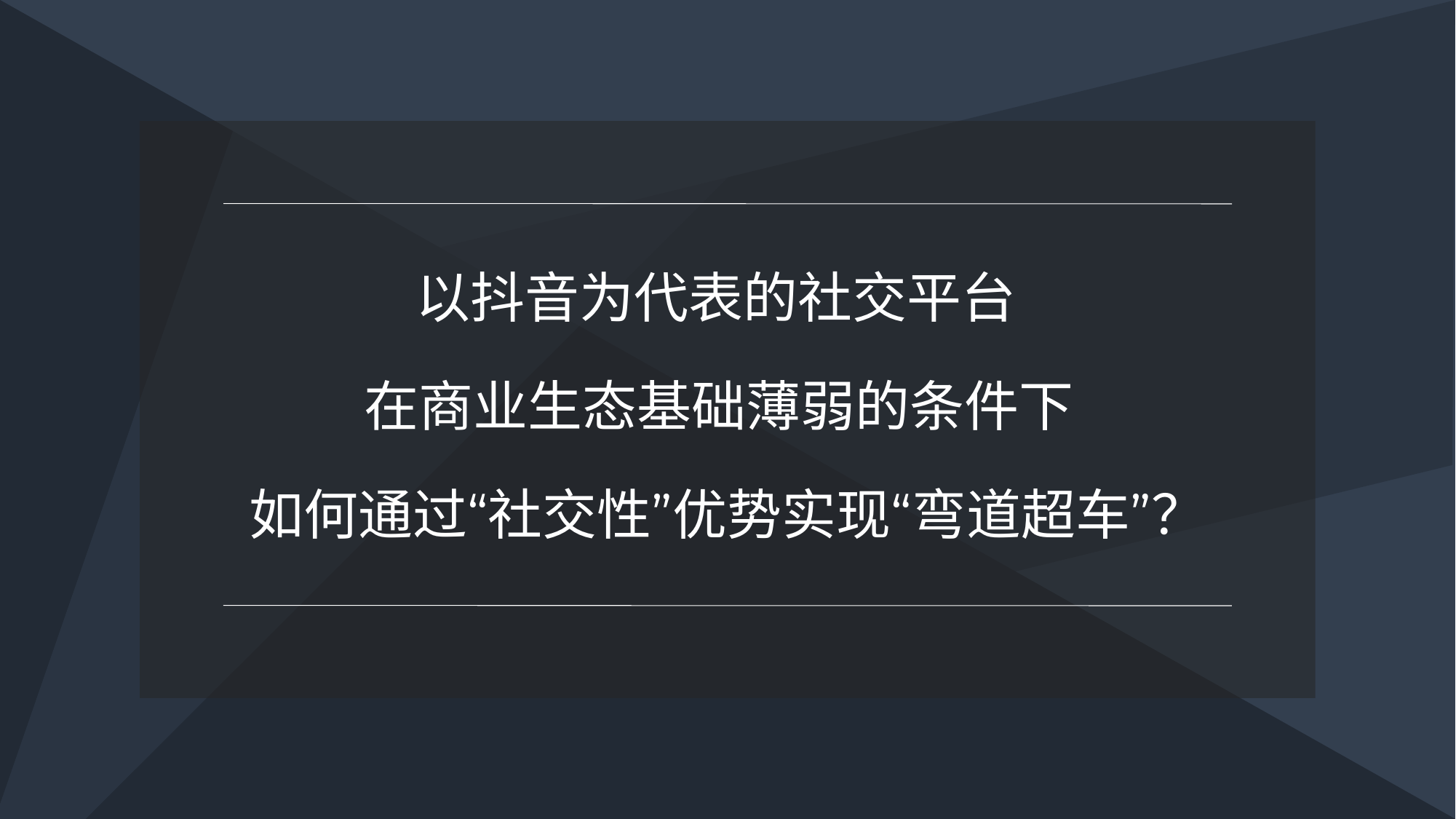

以抖音为代表的社交平台

在商业生态基础薄弱的条件下

如何通过“社交性”优势实现“弯道超车”？